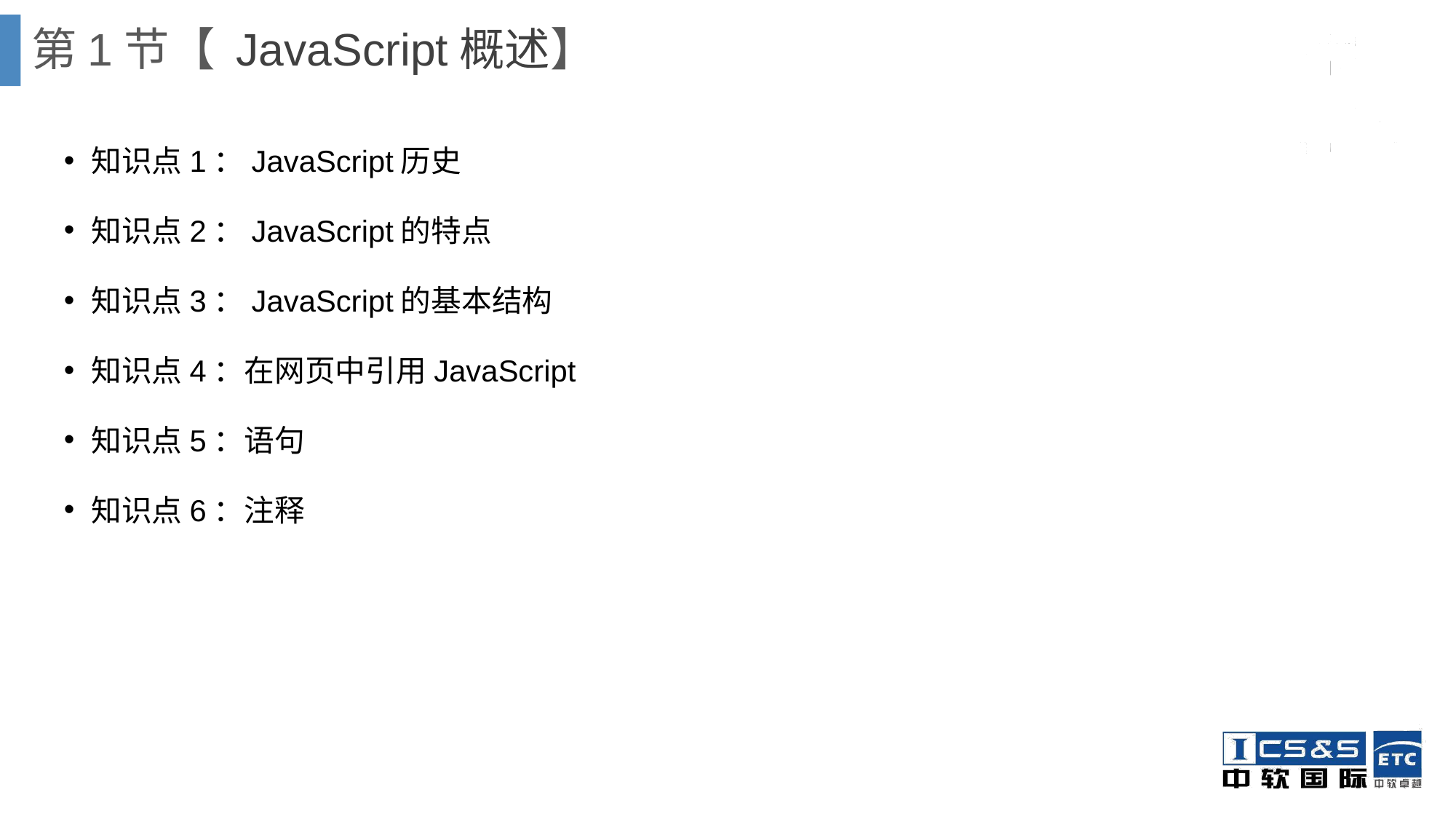

# 第1节【 JavaScript概述】
知识点1：JavaScript历史
知识点2：JavaScript的特点
知识点3：JavaScript的基本结构
知识点4：在网页中引用JavaScript
知识点5：语句
知识点6：注释